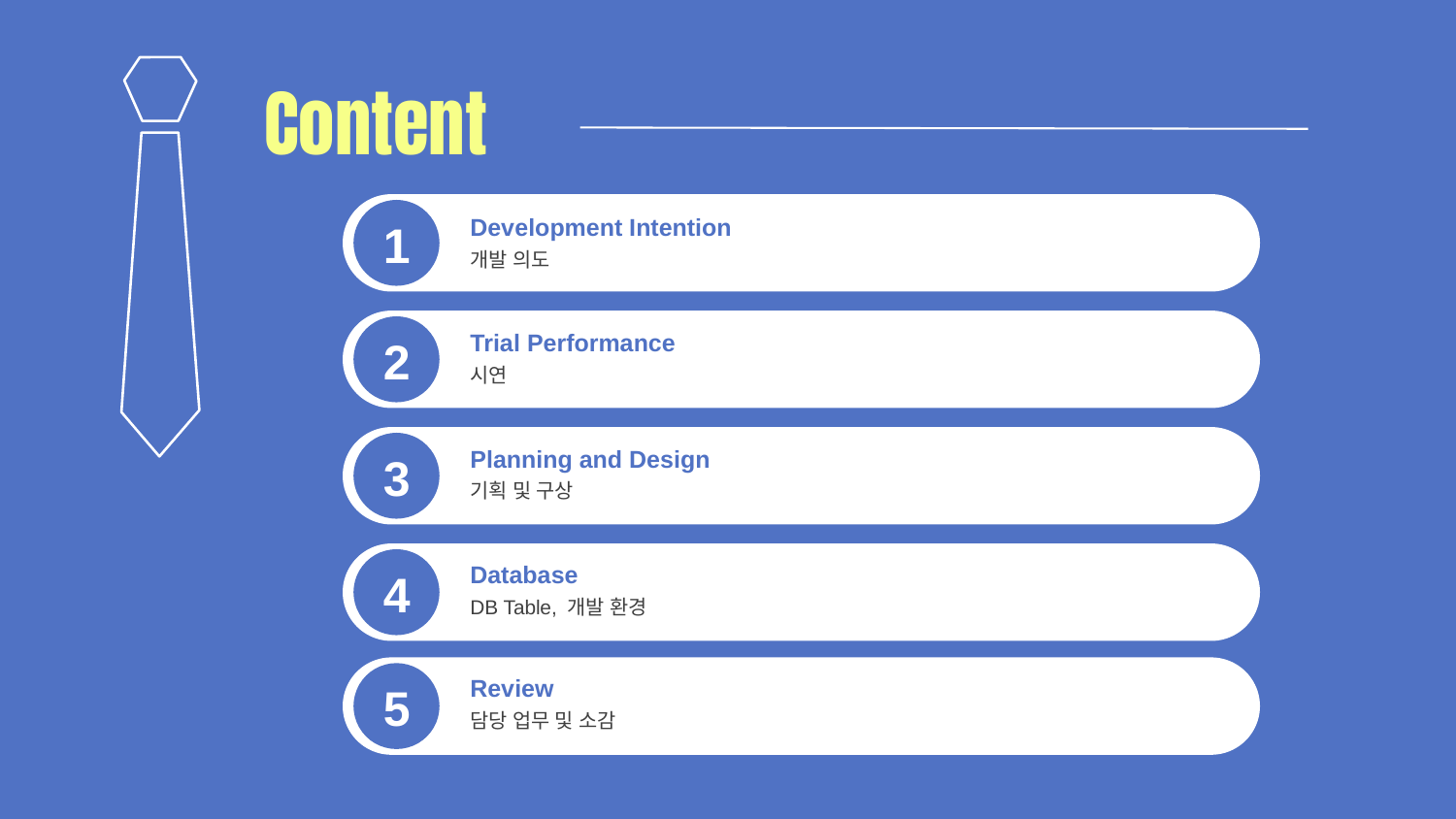

Content

1
Development Intention
개발 의도

2
Trial Performance
시연

3
Planning and Design
기획 및 구상

4
Database
DB Table, 개발 환경

5
Review
담당 업무 및 소감